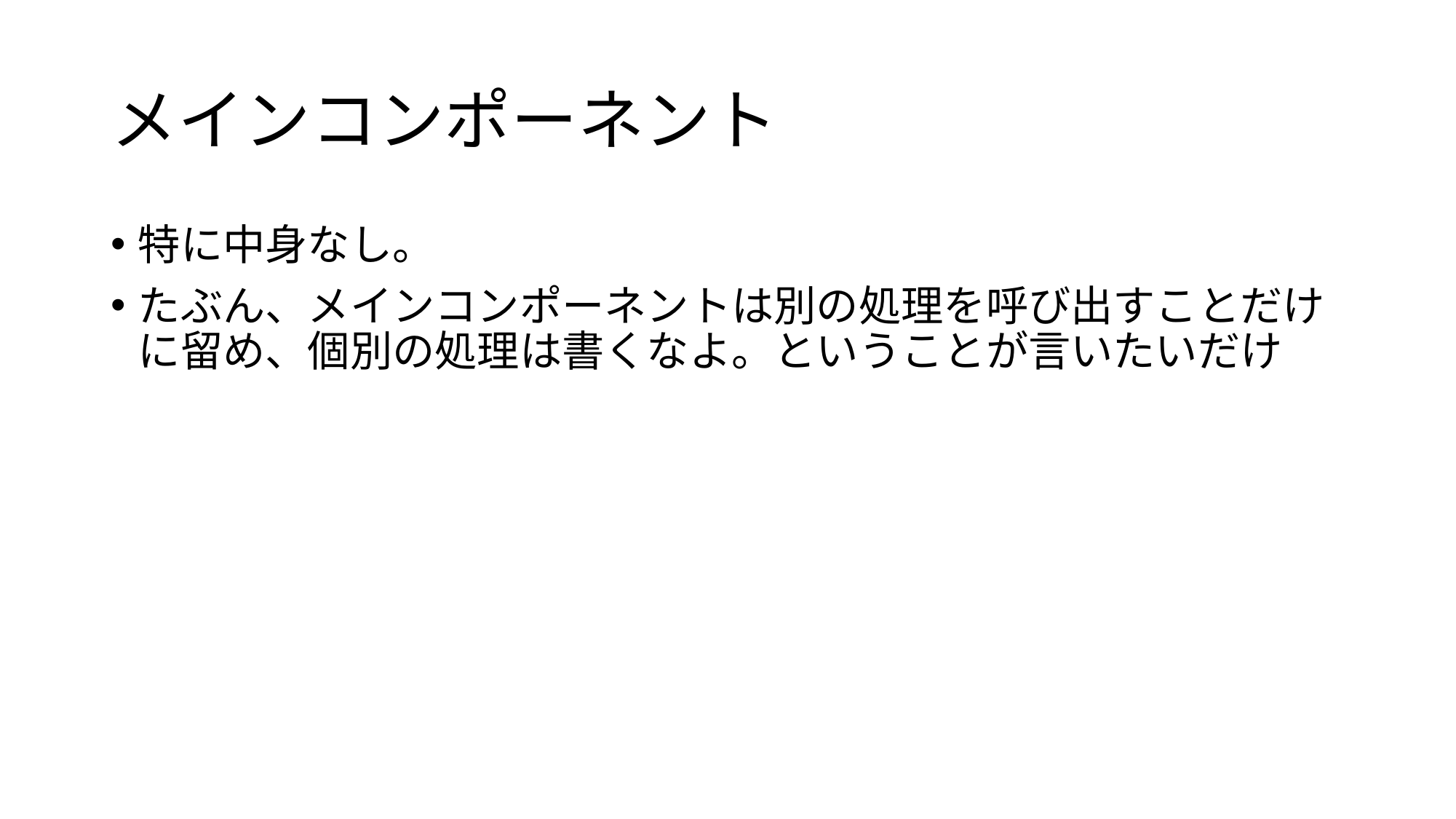

# メインコンポーネント
特に中身なし。
たぶん、メインコンポーネントは別の処理を呼び出すことだけに留め、個別の処理は書くなよ。ということが言いたいだけ